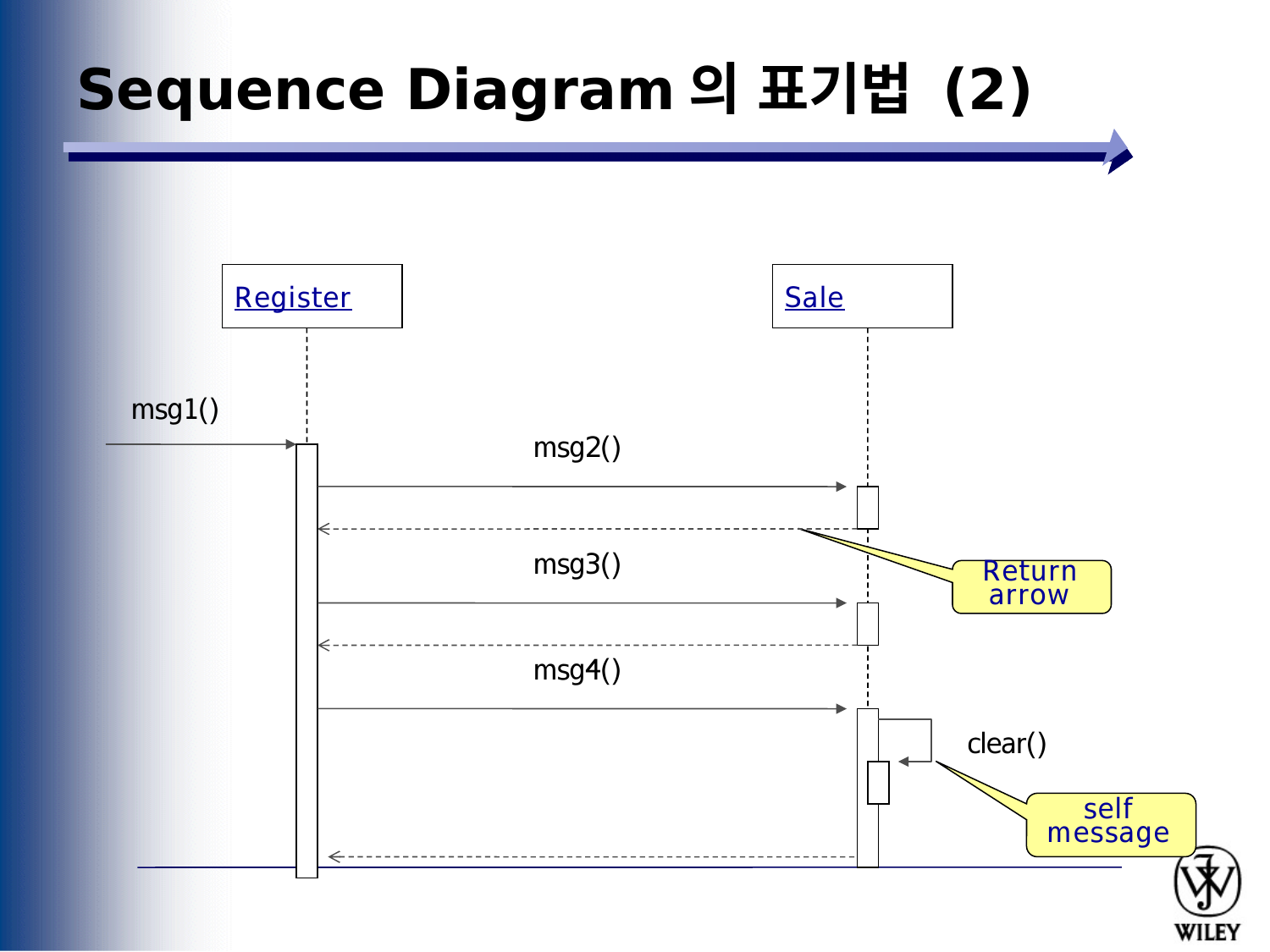

# Sequence Diagram의 표기법 (2)
Register
Sale

msg1()
msg2()

msg3()
Return
arrow

msg4()

clear()

self message